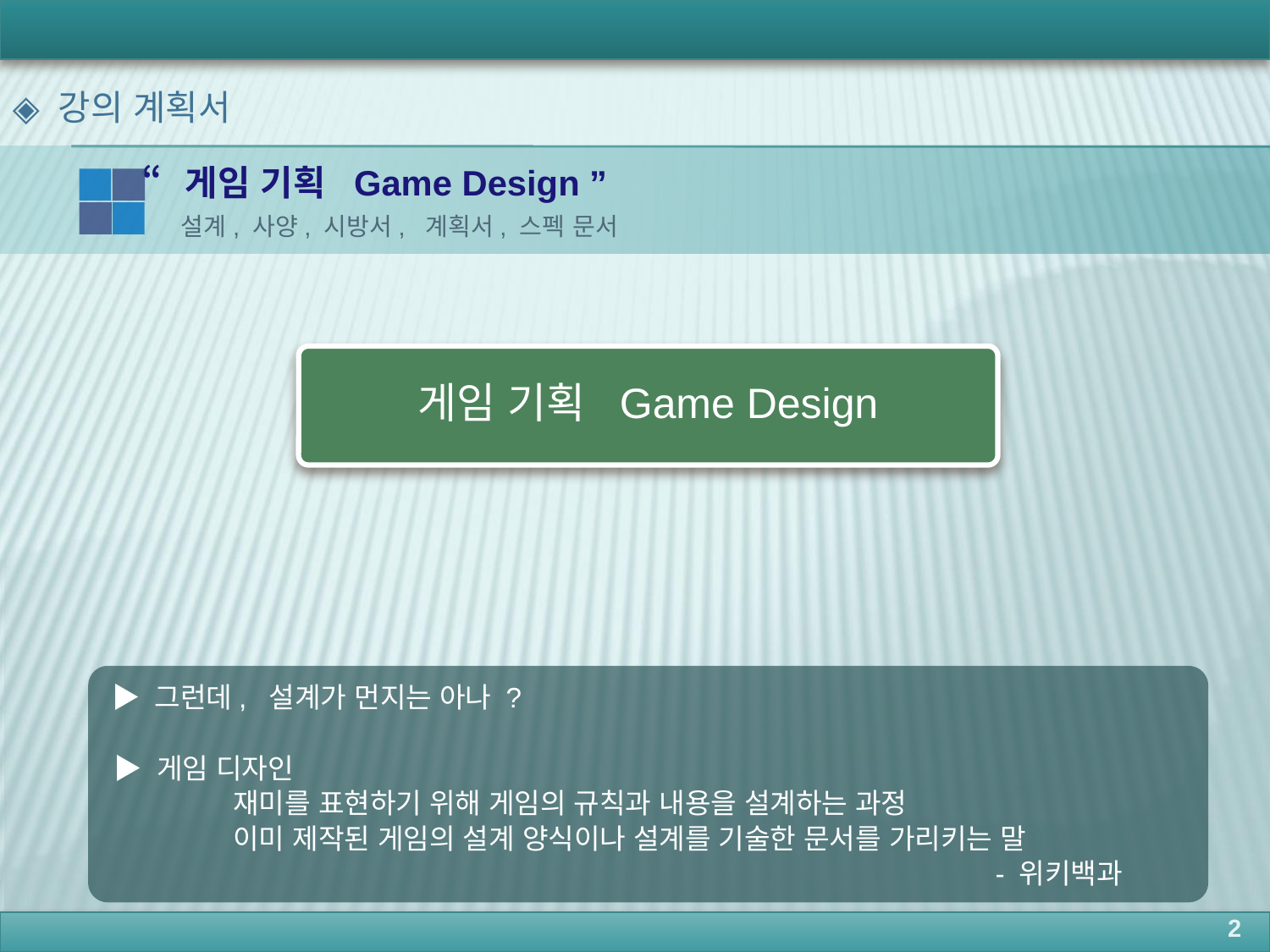

◈ 강의 계획서

“게임 기획  Game Design ”

설계, 사양, 시방서,  계획서, 스펙 문서
게임 기획  Game Design
 ▶ 그런데,  설계가 먼지는 아나 ?

 ▶ 게임 디자인
	재미를 표현하기 위해 게임의 규칙과 내용을 설계하는 과정
	이미 제작된 게임의 설계 양식이나 설계를 기술한 문서를 가리키는 말
							- 위키백과
2